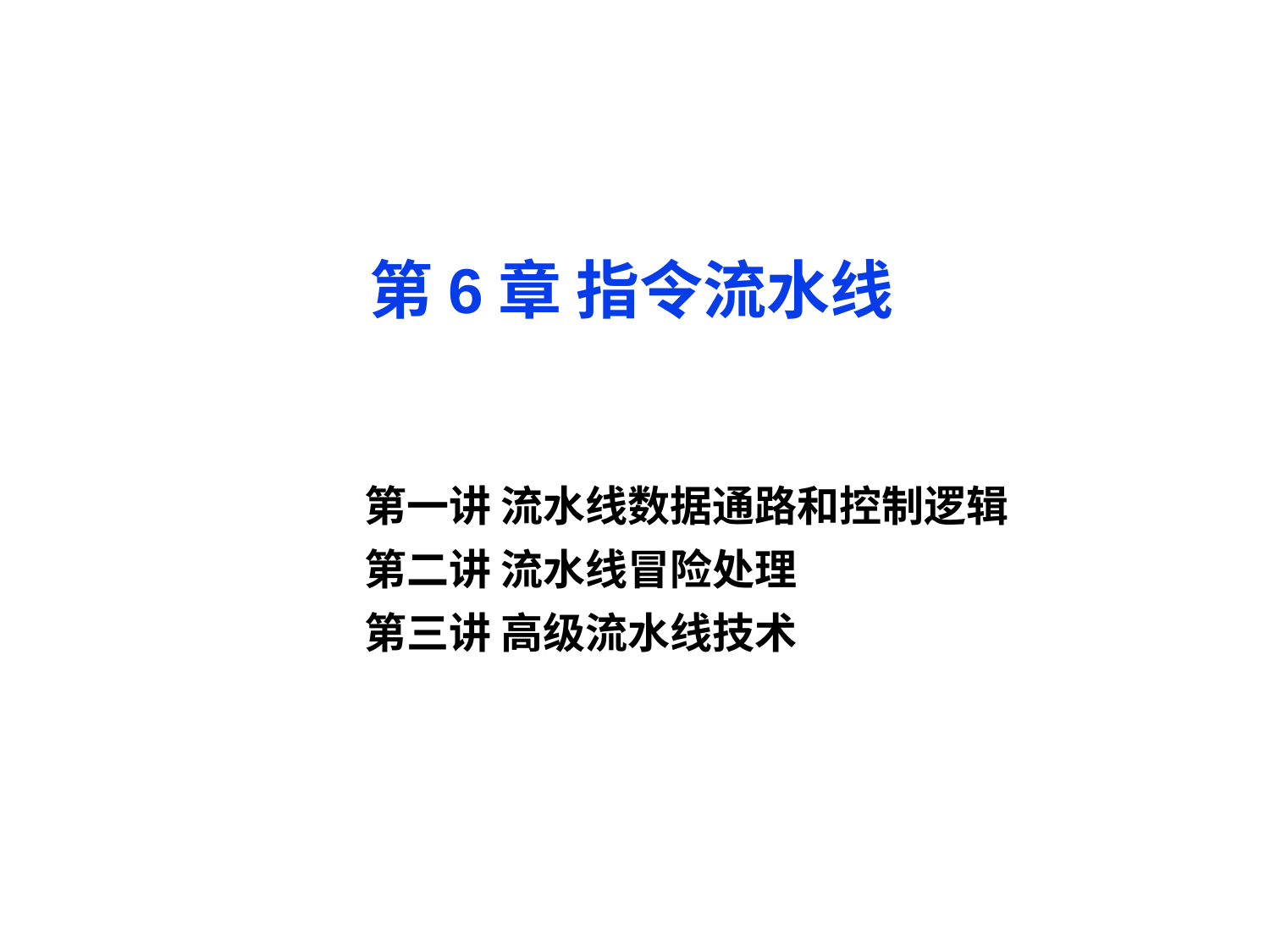

第6章 指令流水线

第一讲 流水线数据通路和控制逻辑
第二讲 流水线冒险处理
第三讲 高级流水线技术